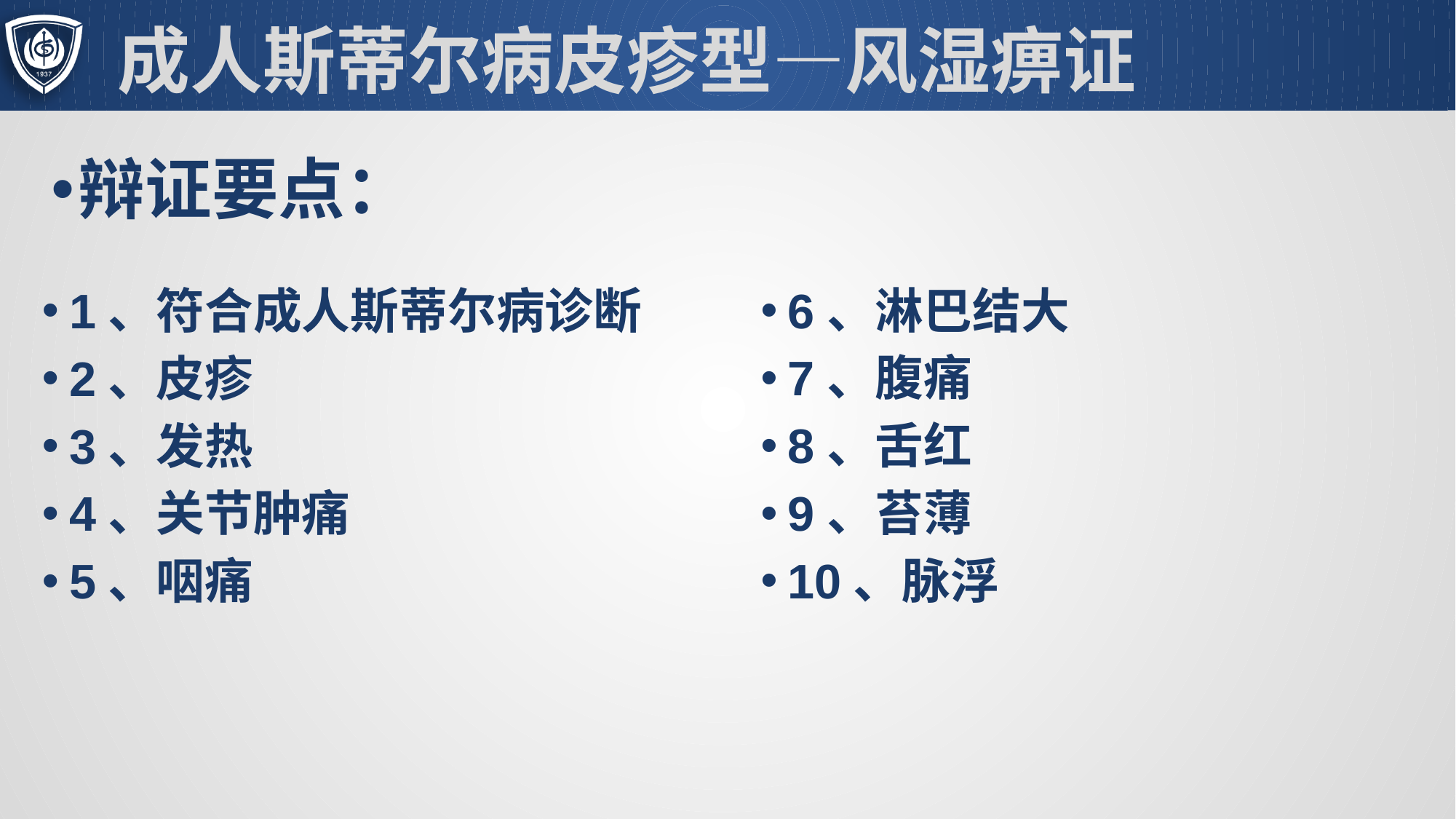

# 成人斯蒂尔病皮疹型—风湿痹证
辩证要点：

6、淋巴结大
7、腹痛
8、舌红
9、苔薄
10、脉浮
1、符合成人斯蒂尔病诊断
2、皮疹
3、发热
4、关节肿痛
5、咽痛